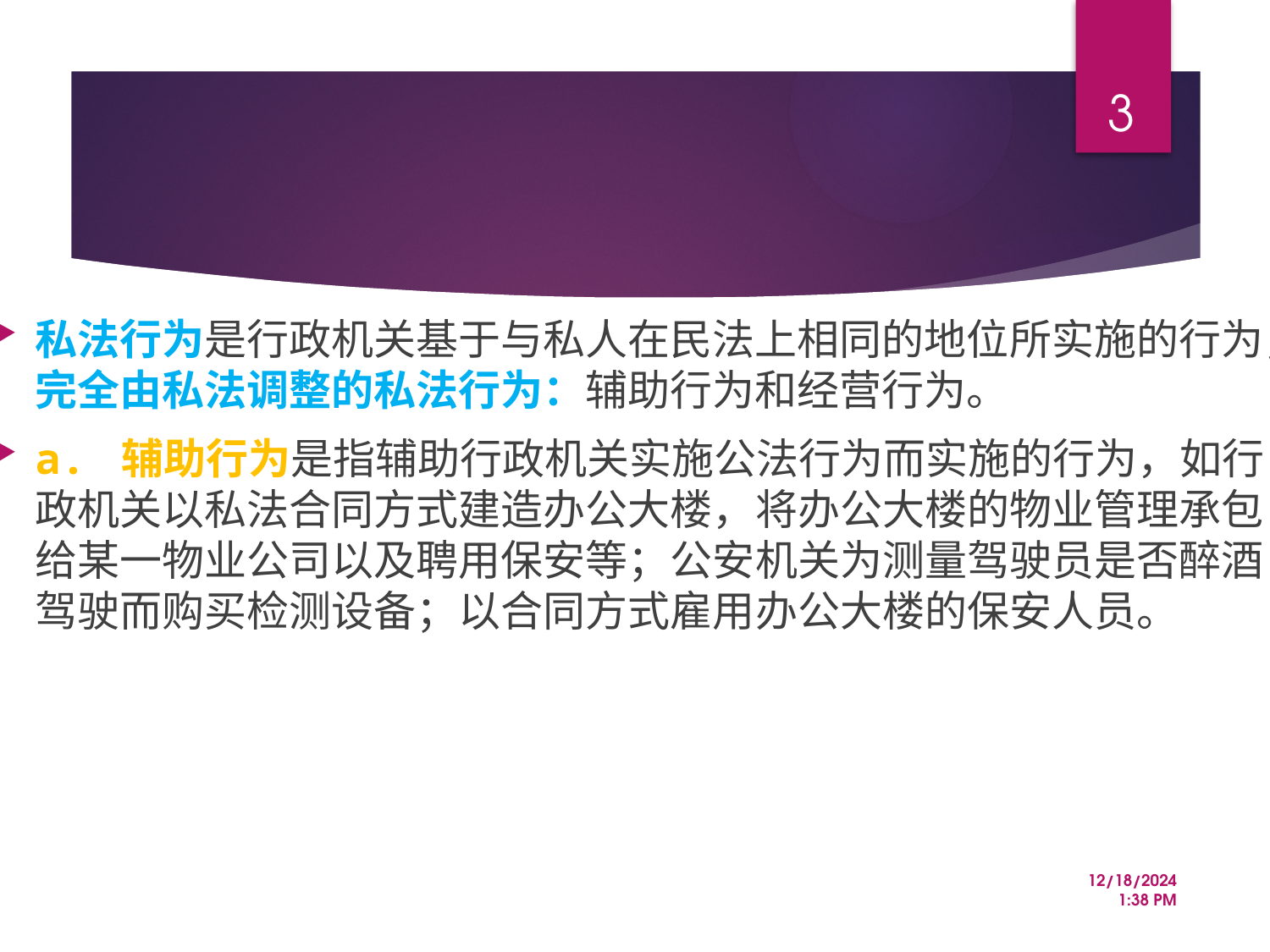

3
#
私法行为是行政机关基于与私人在民法上相同的地位所实施的行为，完全由私法调整的私法行为：辅助行为和经营行为。
a. 辅助行为是指辅助行政机关实施公法行为而实施的行为，如行政机关以私法合同方式建造办公大楼，将办公大楼的物业管理承包给某一物业公司以及聘用保安等；公安机关为测量驾驶员是否醉酒驾驶而购买检测设备；以合同方式雇用办公大楼的保安人员。

12/18/2024 1:38 PM